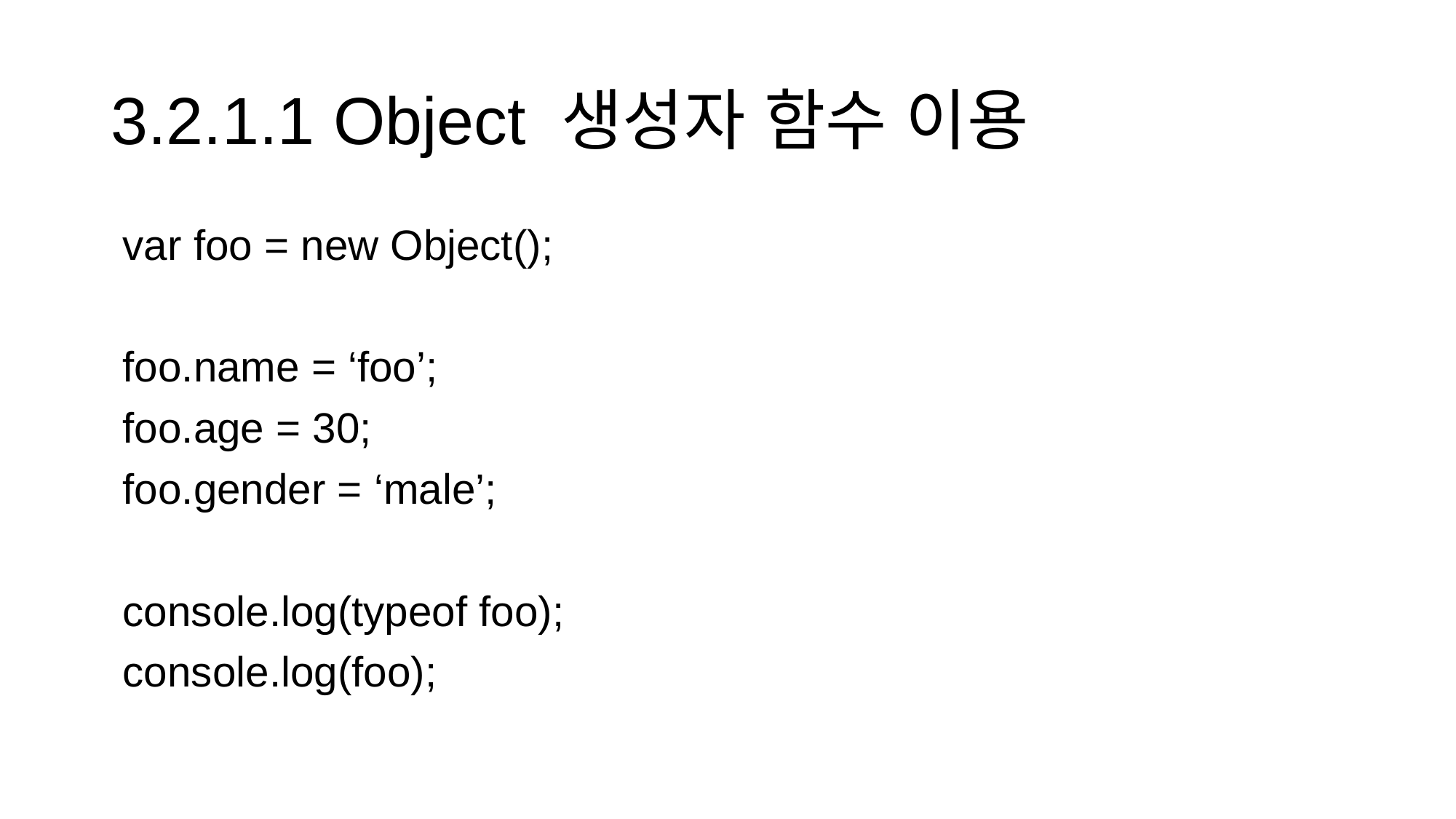

# 3.2.1.1 Object 생성자 함수 이용
 var foo = new Object();

 foo.name = ‘foo’;
 foo.age = 30;
 foo.gender = ‘male’;

 console.log(typeof foo);
 console.log(foo);